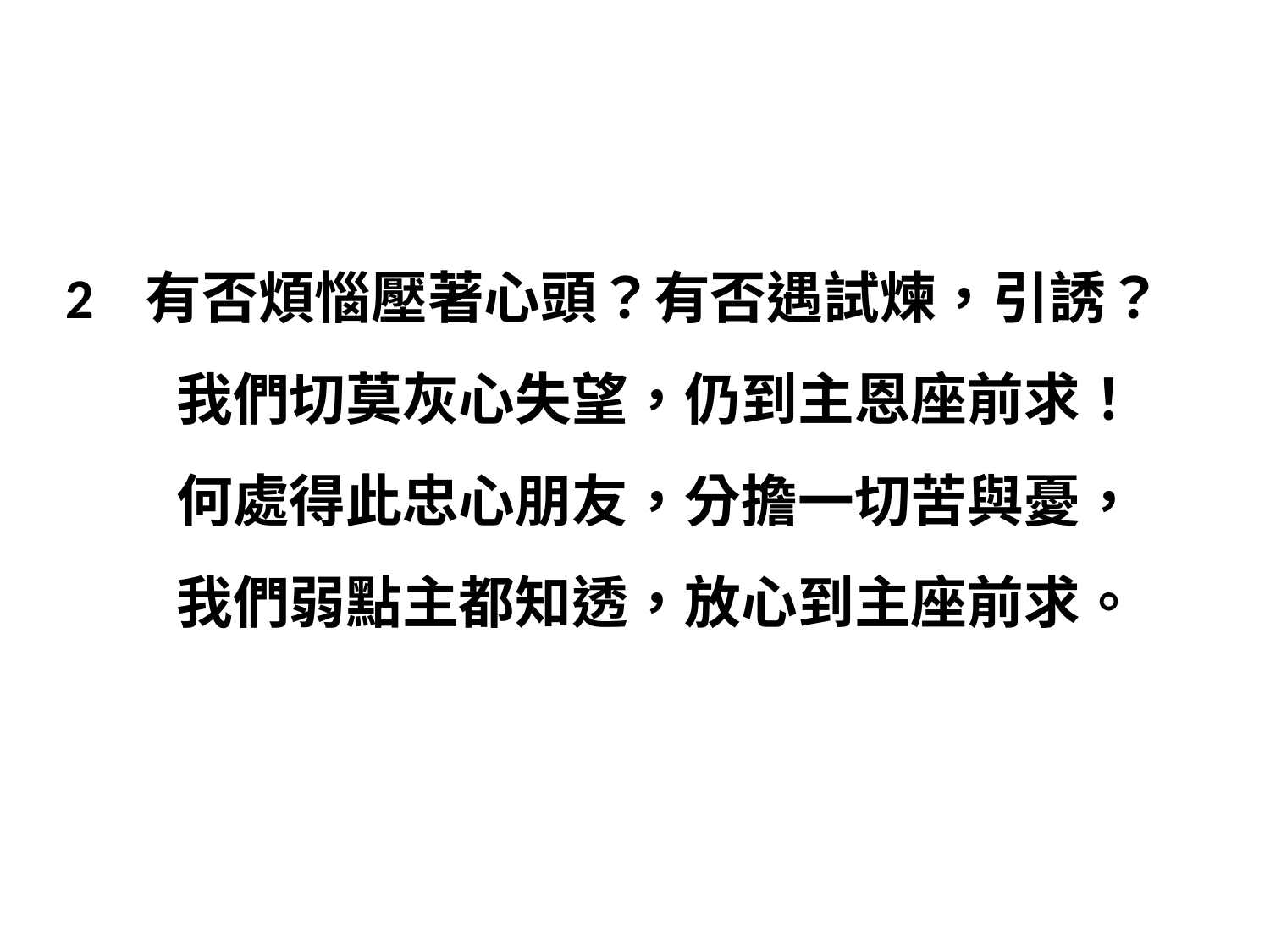

#
2   有否煩惱壓著心頭？有否遇試煉，引誘？
   我們切莫灰心失望，仍到主恩座前求！
   何處得此忠心朋友，分擔一切苦與憂，
   我們弱點主都知透，放心到主座前求。